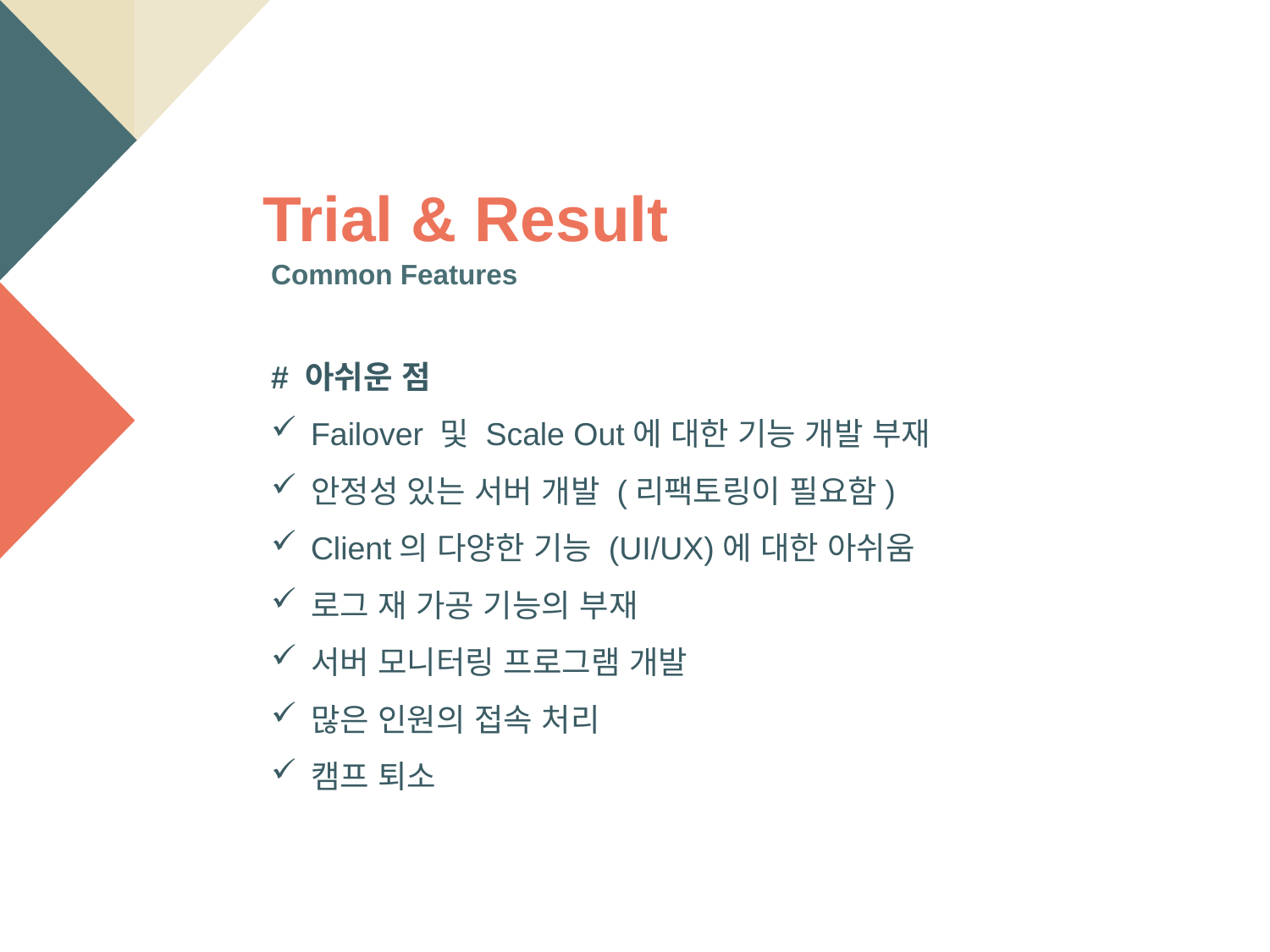

Trial & Result
Common Features
# 아쉬운 점
Failover 및 Scale Out에 대한 기능 개발 부재
안정성 있는 서버 개발 (리팩토링이 필요함)
Client의 다양한 기능 (UI/UX)에 대한 아쉬움
로그 재 가공 기능의 부재
서버 모니터링 프로그램 개발
많은 인원의 접속 처리
캠프 퇴소